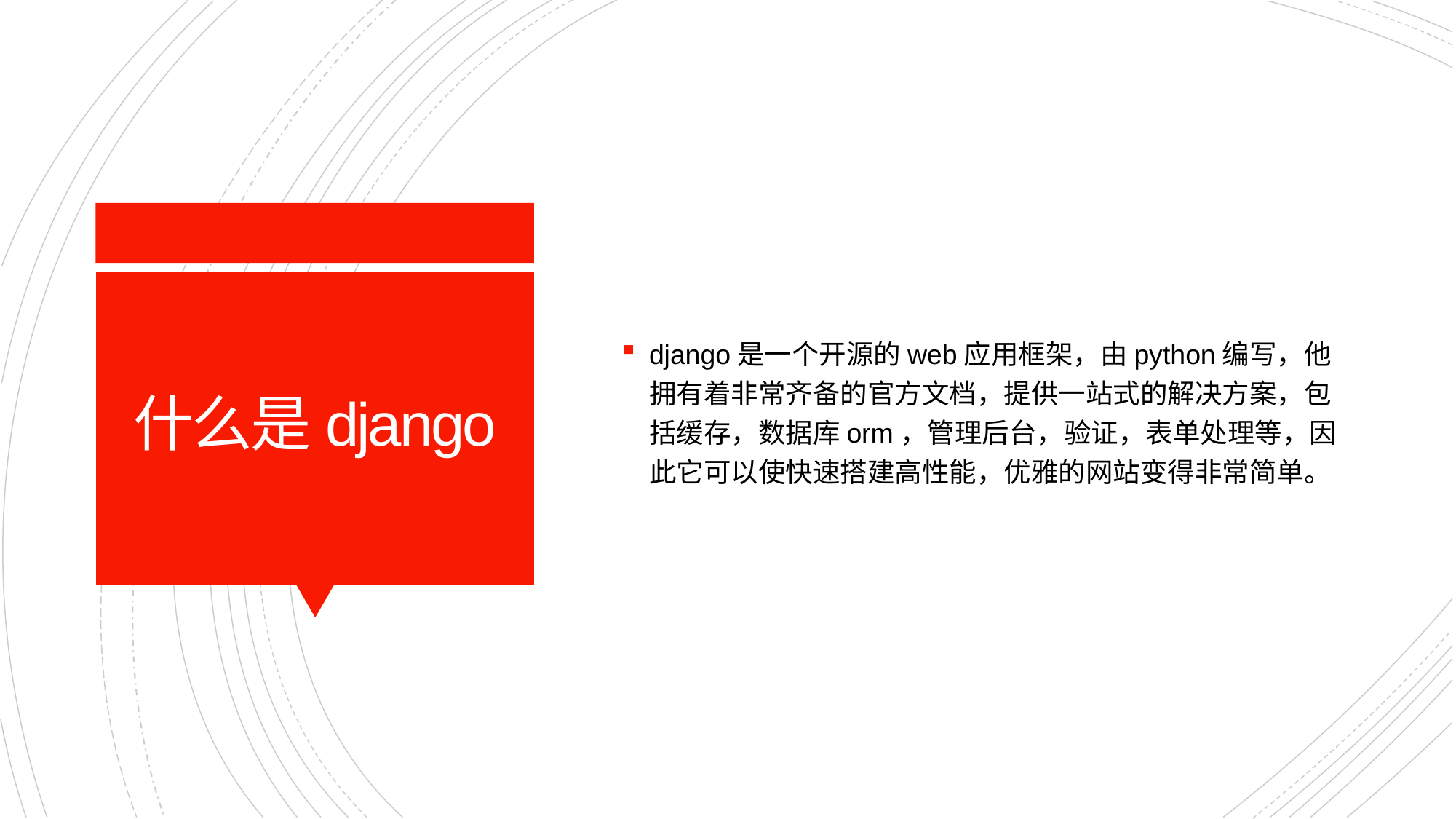

django是一个开源的web应用框架，由python编写，他拥有着非常齐备的官方文档，提供一站式的解决方案，包括缓存，数据库orm，管理后台，验证，表单处理等，因此它可以使快速搭建高性能，优雅的网站变得非常简单。
# 什么是django